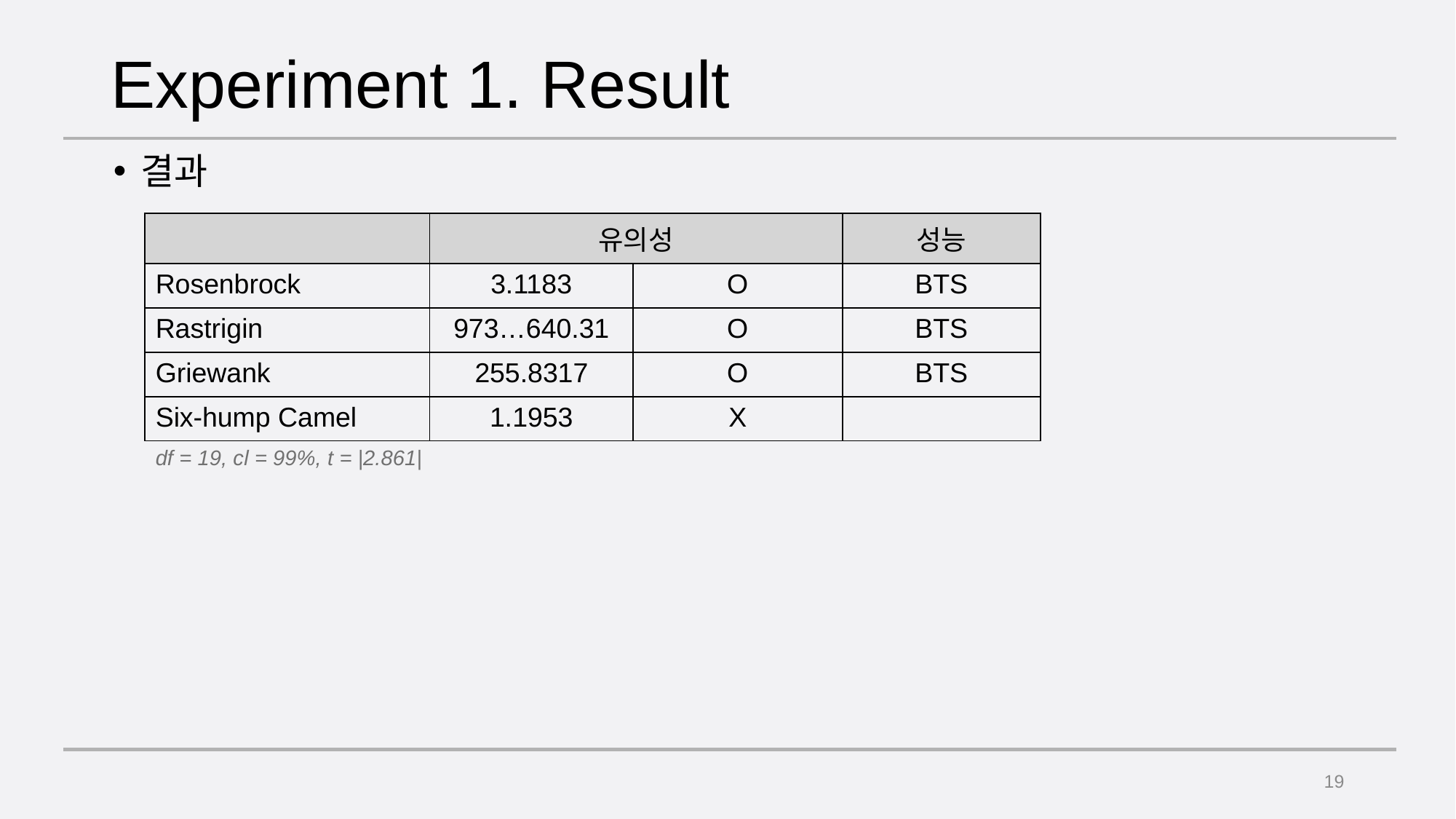

# Experiment 1. Result
결과
|  | 유의성 |  | 성능 |  |
| --- | --- | --- | --- | --- |
| Rosenbrock | 3.1183 | O | BTS |  |
| Rastrigin | 973…640.31 | O | BTS |  |
| Griewank | 255.8317 | O | BTS |  |
| Six-hump Camel | 1.1953 | X |  |  |
| df = 19, cl = 99%, t = |2.861| |  |  |  |  |
19